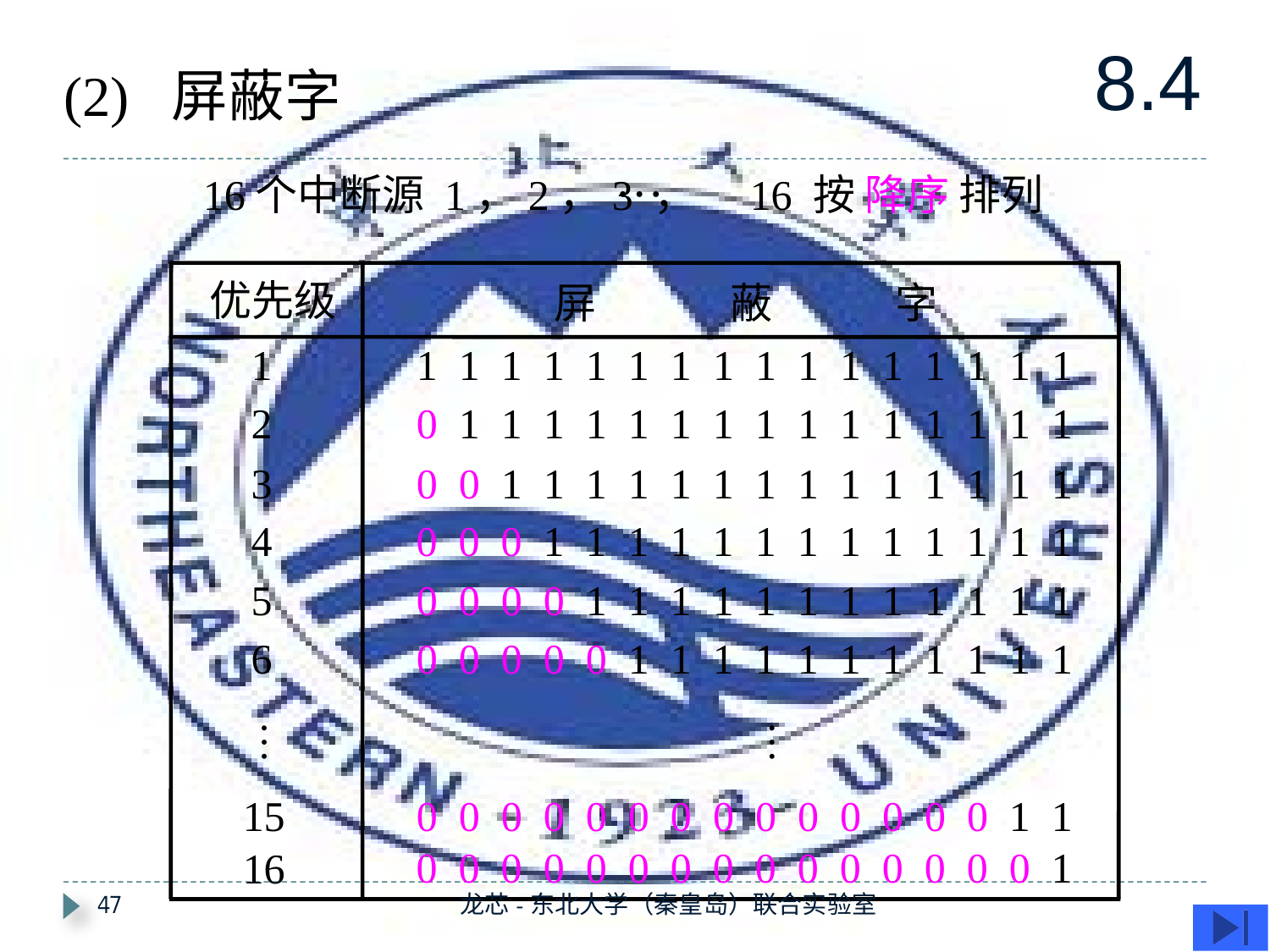

8.4
(2)  屏蔽字
…
16个中断源 1，2，3 ，    16 按 降序 排列

　优先级
屏              蔽             字
1
1  1  1  1  1  1  1  1  1  1  1  1  1  1  1  1

2
0  1  1  1  1  1  1  1  1  1  1  1  1  1  1  1
3
0  0  1  1  1  1  1  1  1  1  1  1  1  1  1  1
4
0  0  0  1  1  1  1  1  1  1  1  1  1  1  1  1
5
0  0  0  0  1  1  1  1  1  1  1  1  1  1  1  1
6
0  0  0  0  0  1  1  1  1  1  1  1  1  1  1  1
…
…
15
0  0  0  0  0  0  0  0  0  0  0  0  0  0  1  1
0  0  0  0  0  0  0  0  0  0  0  0  0  0  0  1
16

47
龙芯-东北大学（秦皇岛）联合实验室